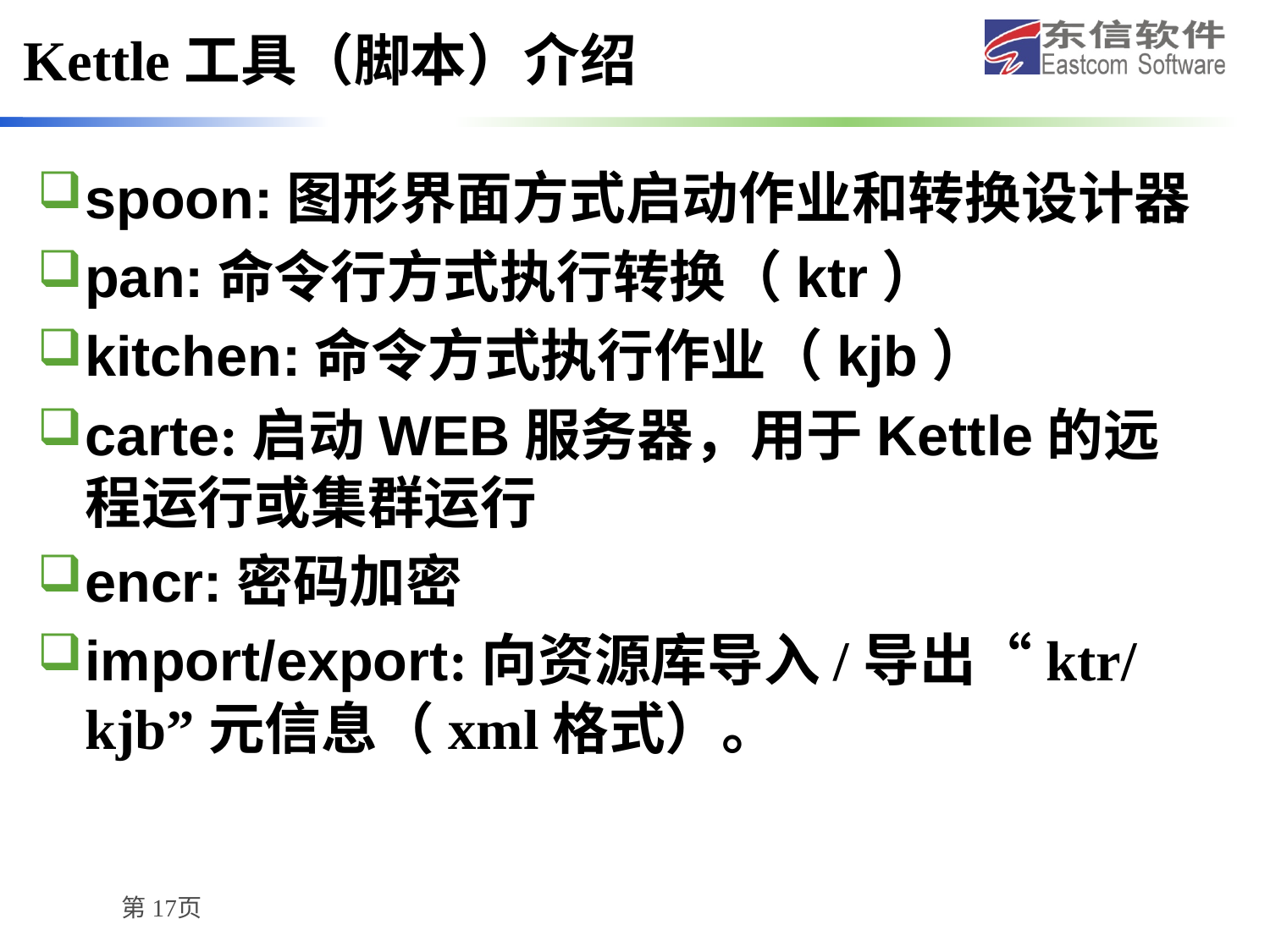

# Kettle工具（脚本）介绍
spoon:图形界面方式启动作业和转换设计器
pan:命令行方式执行转换（ktr）
kitchen:命令方式执行作业（kjb）
carte:启动WEB服务器，用于Kettle的远程运行或集群运行
encr:密码加密
import/export:向资源库导入/导出“ktr/kjb”元信息（xml格式）。

第17页